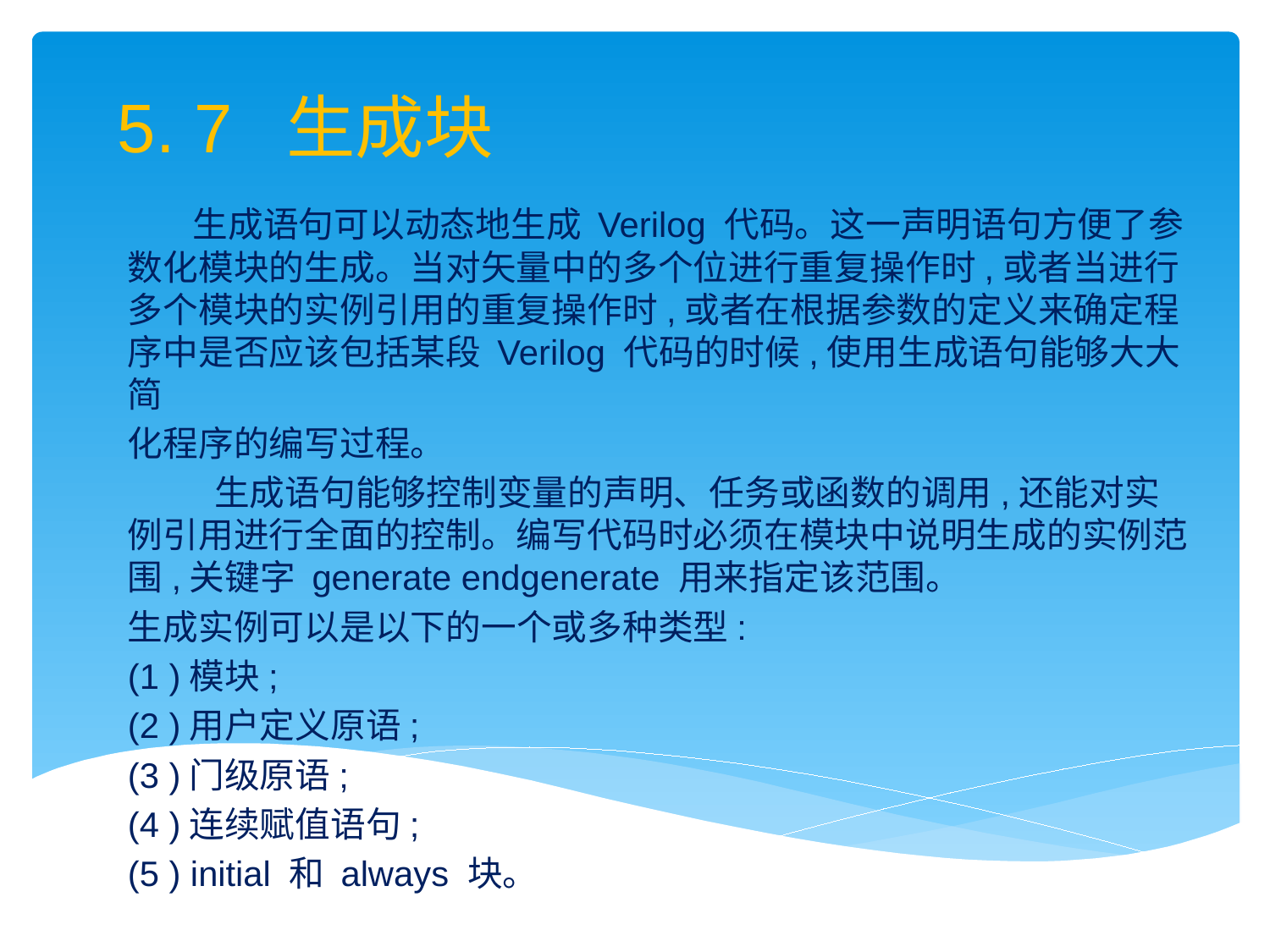

# 5. 7  生成块
        生成语句可以动态地生成 Verilog 代码。这一声明语句方便了参数化模块的生成。当对矢量中的多个位进行重复操作时,或者当进行多个模块的实例引用的重复操作时,或者在根据参数的定义来确定程序中是否应该包括某段 Verilog 代码的时候,使用生成语句能够大大简
化程序的编写过程。
          生成语句能够控制变量的声明、任务或函数的调用,还能对实例引用进行全面的控制。编写代码时必须在模块中说明生成的实例范围,关键字 generate endgenerate 用来指定该范围。
生成实例可以是以下的一个或多种类型:
(1 )模块;
(2 )用户定义原语;
(3 )门级原语;
(4 )连续赋值语句;
(5 ) initial 和 always 块。